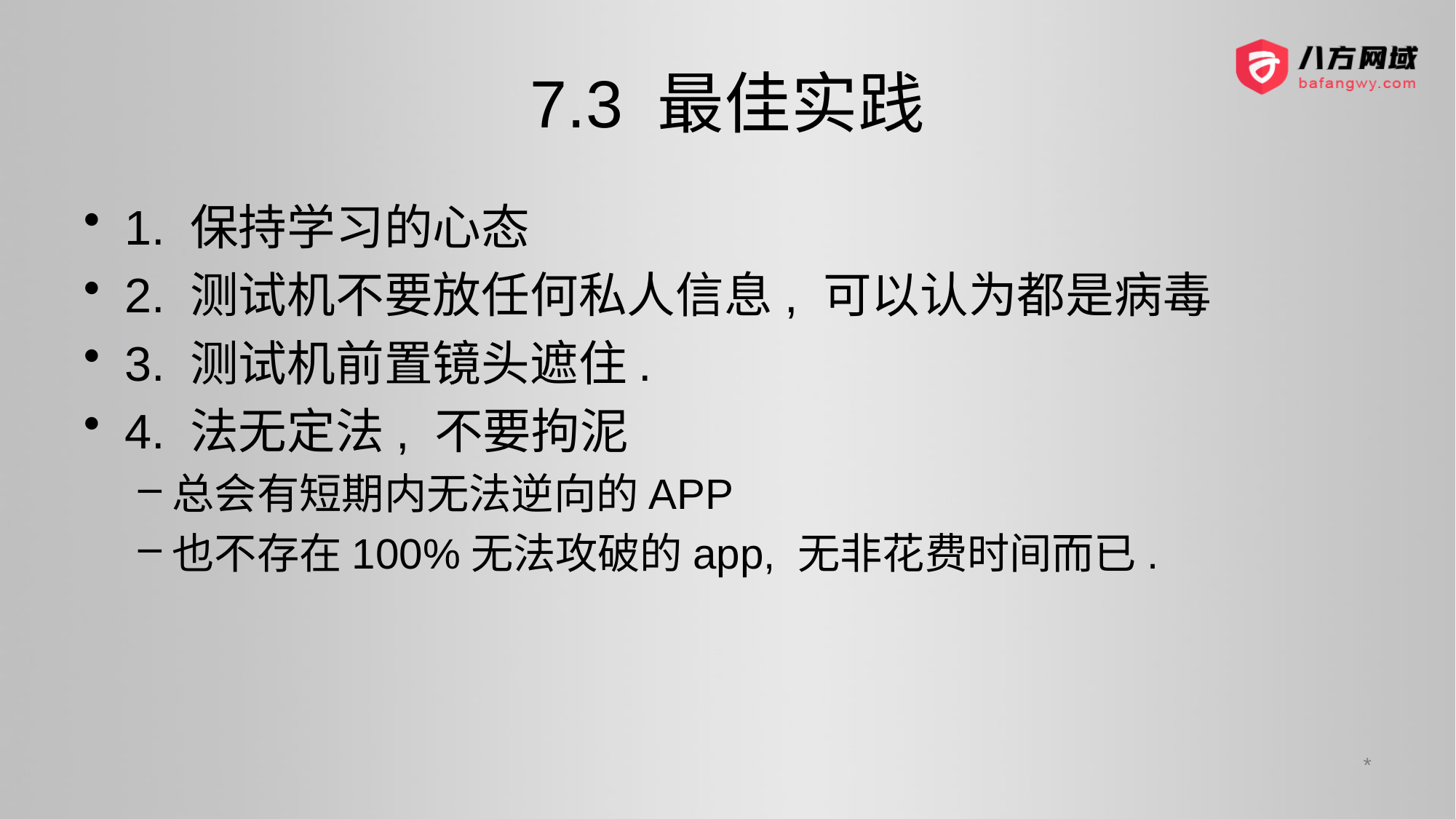

# 7.3 最佳实践
1. 保持学习的心态
2. 测试机不要放任何私人信息, 可以认为都是病毒
3. 测试机前置镜头遮住.
4. 法无定法, 不要拘泥
总会有短期内无法逆向的APP
也不存在100%无法攻破的app, 无非花费时间而已.
*